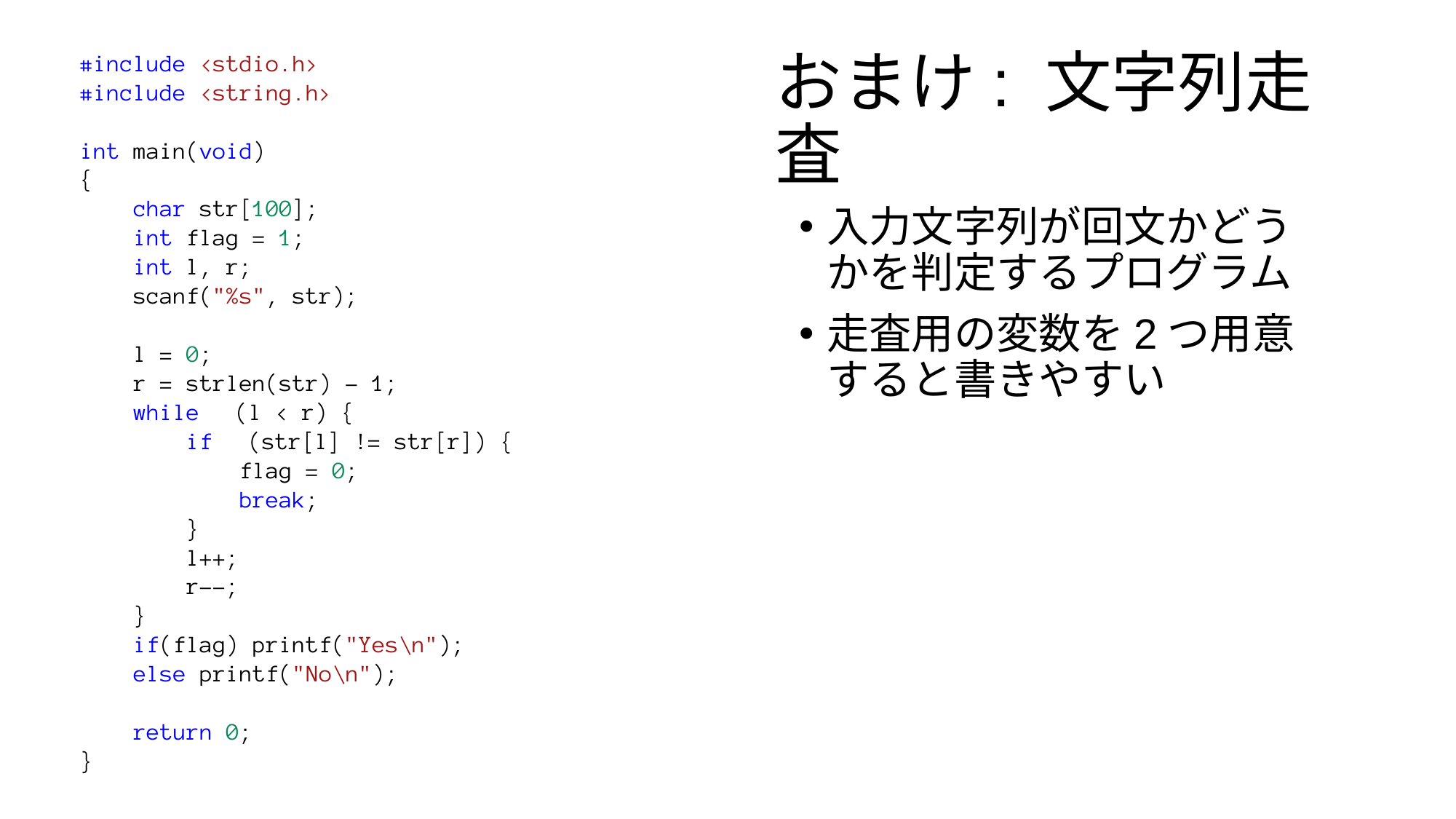

#include <stdio.h>
#include <string.h>

int main(void)
{
    char str[100];
    int flag = 1;
    int l, r;
    scanf("%s", str);

    l = 0;
    r = strlen(str) - 1;
    while　(l < r) {
        if　(str[l] != str[r]) {
            flag = 0;
            break;
        }
        l++;
        r--;
    }
    if(flag) printf("Yes\n");
    else printf("No\n");

    return 0;
}
# おまけ: 文字列走査
入力文字列が回文かどうかを判定するプログラム
走査用の変数を2つ用意すると書きやすい